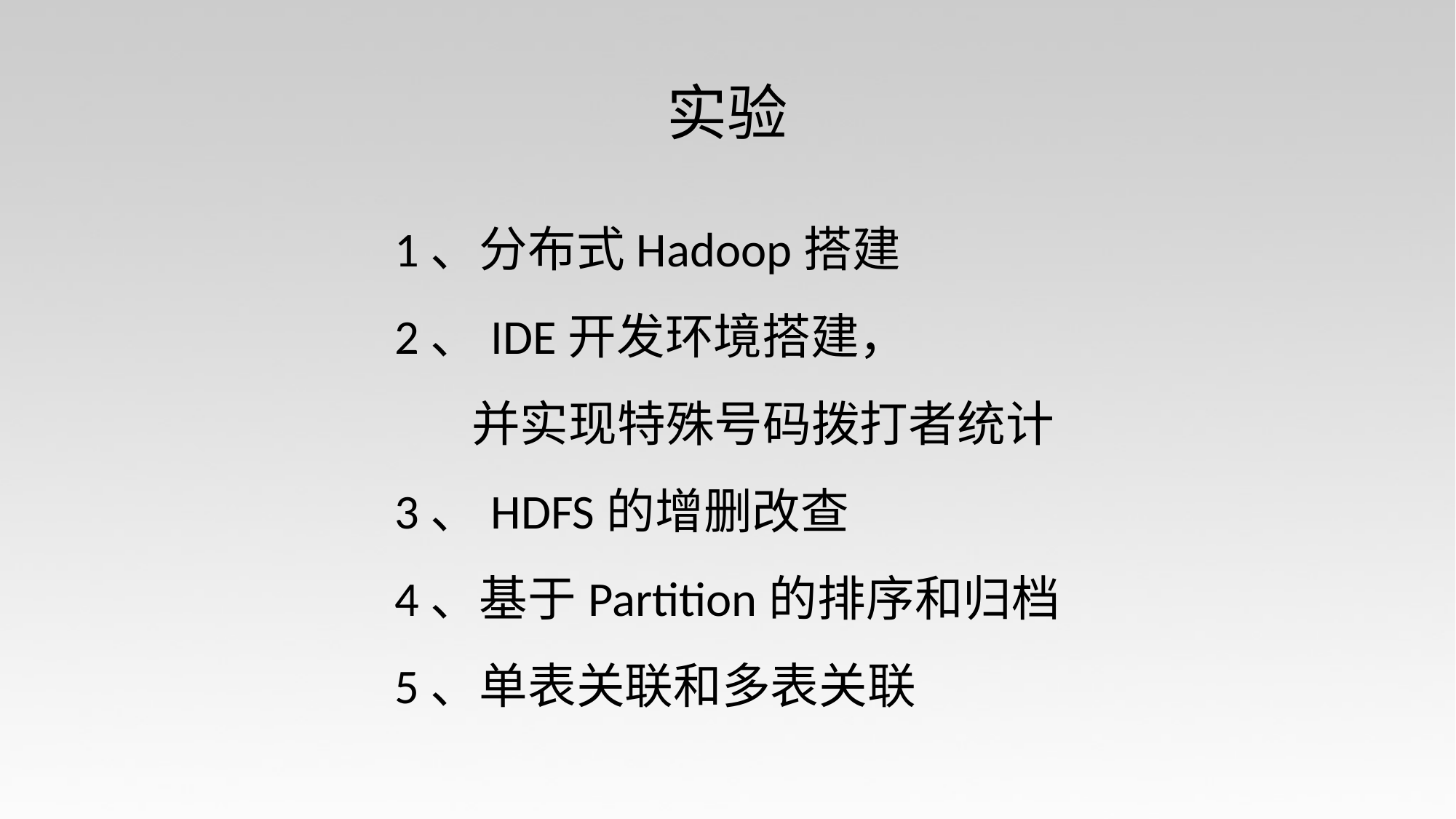

实验
1、分布式Hadoop搭建
2、IDE开发环境搭建，
      并实现特殊号码拨打者统计
3、HDFS的增删改查
4、基于Partition的排序和归档
5、单表关联和多表关联